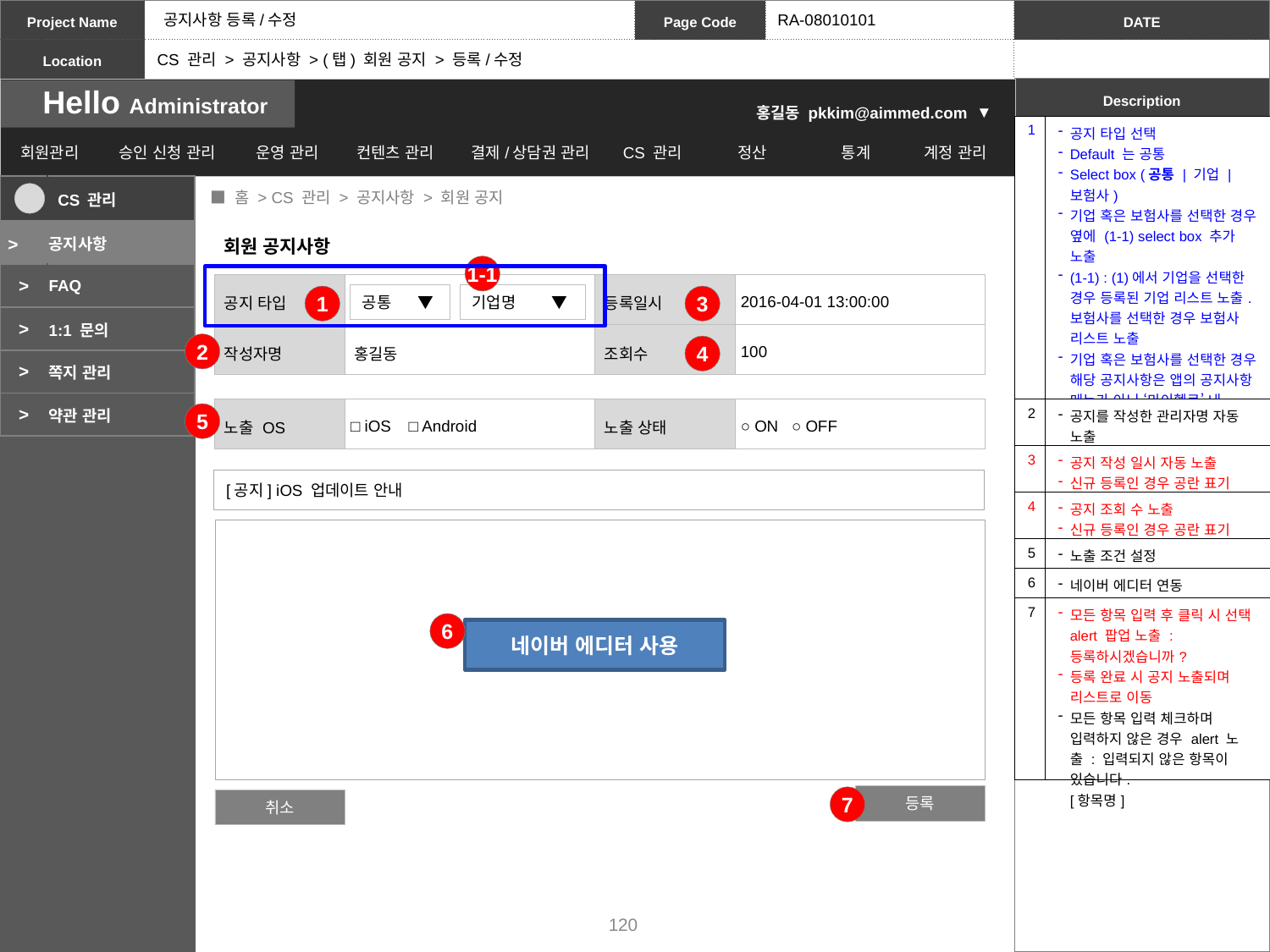

공지사항 등록/수정
RA-08010101
CS 관리 > 공지사항 > (탭) 회원 공지 > 등록/수정
| 1 | 공지 타입 선택 Default 는 공통 Select box (공통 | 기업 | 보험사) 기업 혹은 보험사를 선택한 경우 옆에 (1-1) select box 추가 노출 (1-1) : (1)에서 기업을 선택한 경우 등록된 기업 리스트 노출. 보험사를 선택한 경우 보험사 리스트 노출 기업 혹은 보험사를 선택한 경우 해당 공지사항은 앱의 공지사항 메뉴가 아닌 ‘마이헬로’ 내 공지사항에 각 기업에 속한 회원에게만 노출됨 |
| --- | --- |
| 2 | 공지를 작성한 관리자명 자동 노출 |
| 3 | 공지 작성 일시 자동 노출 신규 등록인 경우 공란 표기 |
| 4 | 공지 조회 수 노출 신규 등록인 경우 공란 표기 |
| 5 | 노출 조건 설정 |
| 6 | 네이버 에디터 연동 |
| 7 | 모든 항목 입력 후 클릭 시 선택 alert 팝업 노출 : 등록하시겠습니까? 등록 완료 시 공지 노출되며 리스트로 이동 모든 항목 입력 체크하며 입력하지 않은 경우 alert 노출 : 입력되지 않은 항목이 있습니다. [항목명] |

|  | CS 관리 |
| --- | --- |
| > | 공지사항 |
| > | FAQ |
| > | 1:1 문의 |
| > | 쪽지 관리 |
| > | 약관 관리 |
   ■ 홈 > CS 관리 > 공지사항 > 회원 공지

회원 공지사항
1-1

| 공지 타입 |  | 등록일시 | 2016-04-01 13:00:00 |
| --- | --- | --- | --- |
| 작성자명 | 홍길동 | 조회수 | 100 |
공통      ▼
기업명        ▼
1
3
2
4
| 노출 OS | □ iOS □ Android | 노출 상태 | ○ ON ○ OFF |
| --- | --- | --- | --- |
5
[공지] iOS 업데이트 안내

6
네이버 에디터 사용
등록
7
취소
120